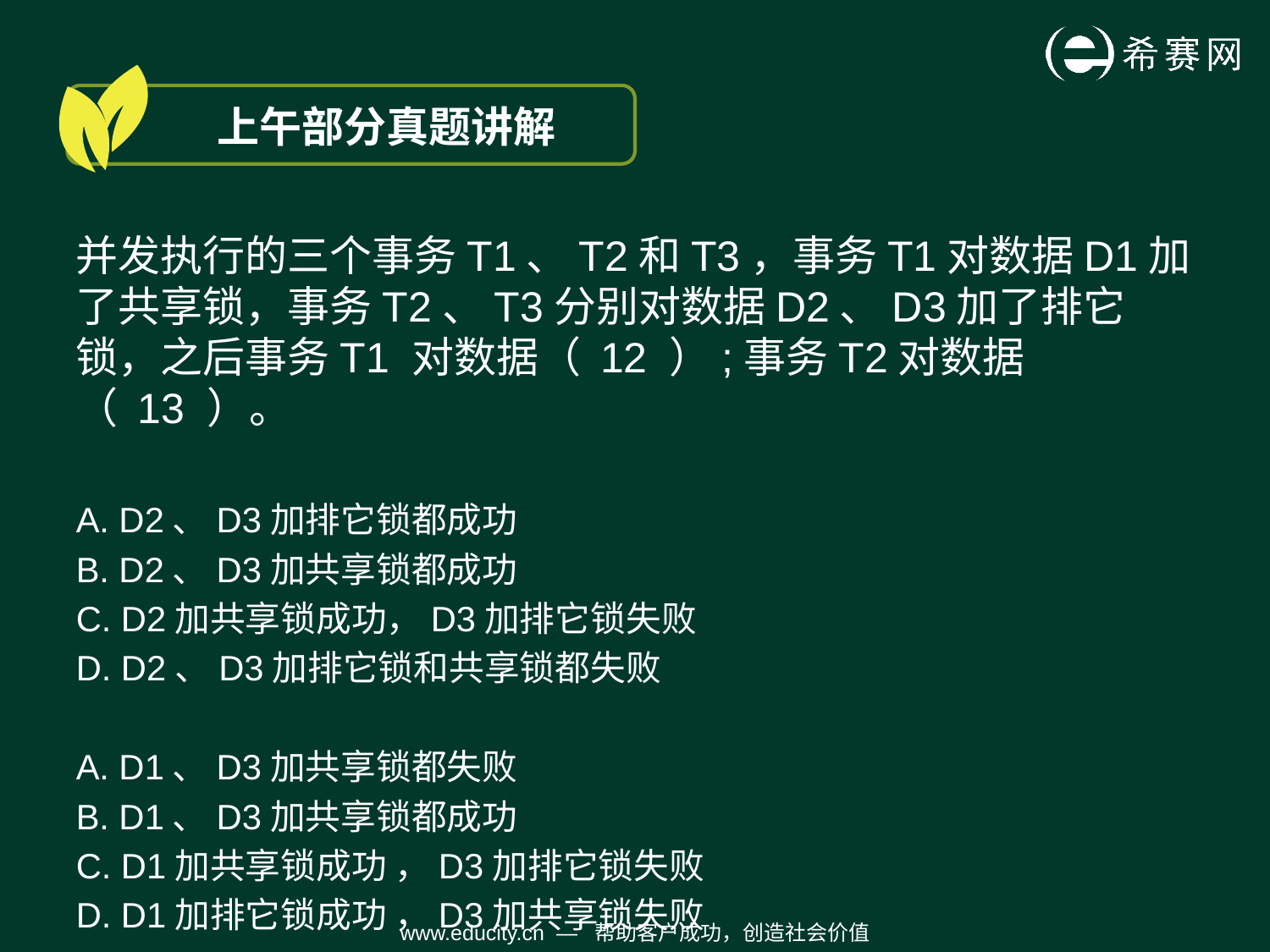

上午部分真题讲解
并发执行的三个事务T1、T2和T3，事务T1对数据D1加了共享锁，事务T2、T3分别对数据D2、D3加了排它锁，之后事务T1 对数据（ 12 ）;事务T2对数据（ 13 ）。

A. D2、D3加排它锁都成功
B. D2、D3加共享锁都成功
C. D2加共享锁成功，D3加排它锁失败
D. D2、D3加排它锁和共享锁都失败

A. D1、D3加共享锁都失败
B. D1、D3加共享锁都成功
C. D1加共享锁成功 ，D3加排它锁失败
D. D1加排它锁成功 ，D3加共享锁失败